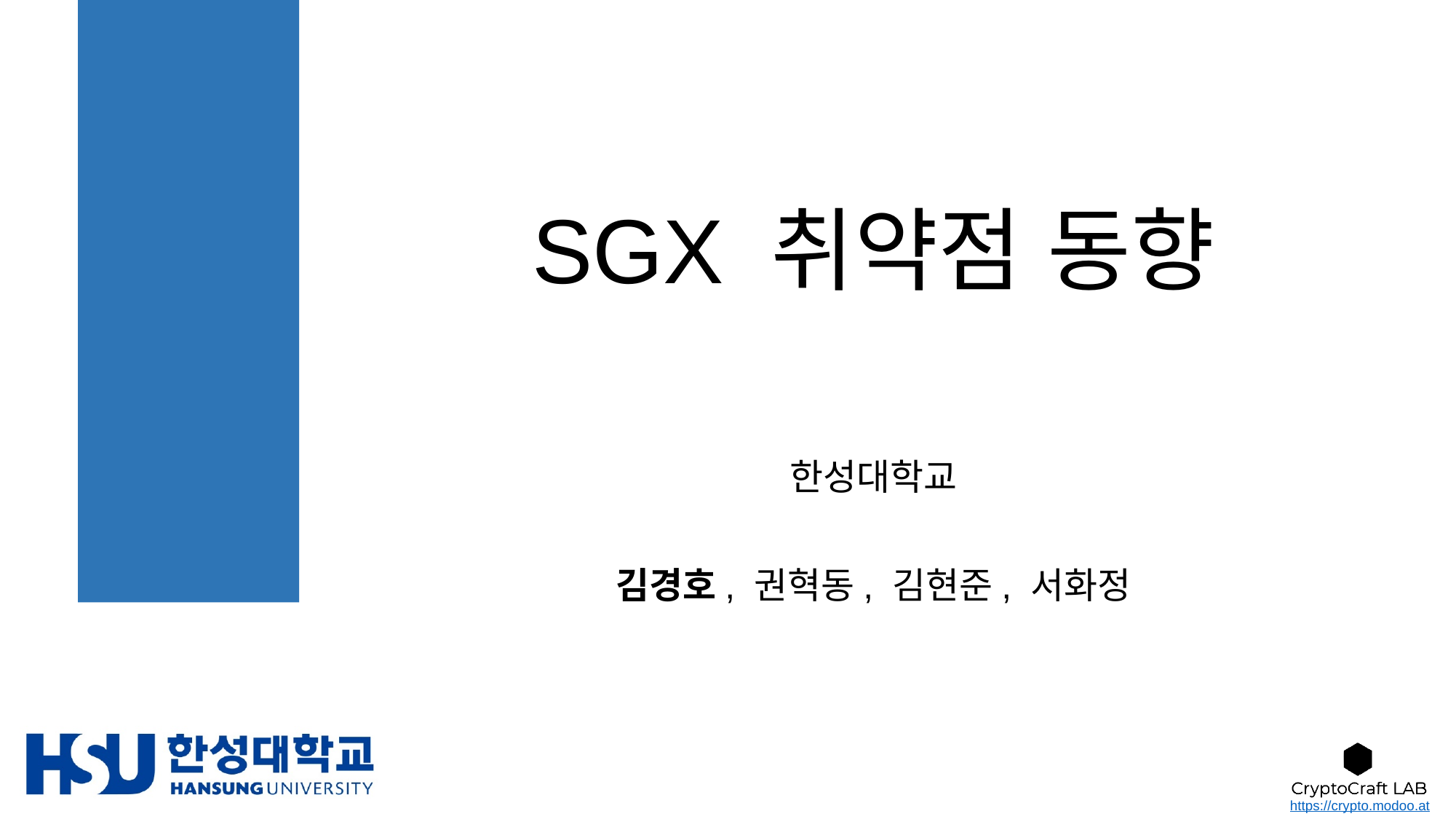

# SGX 취약점 동향
한성대학교

김경호, 권혁동, 김현준, 서화정